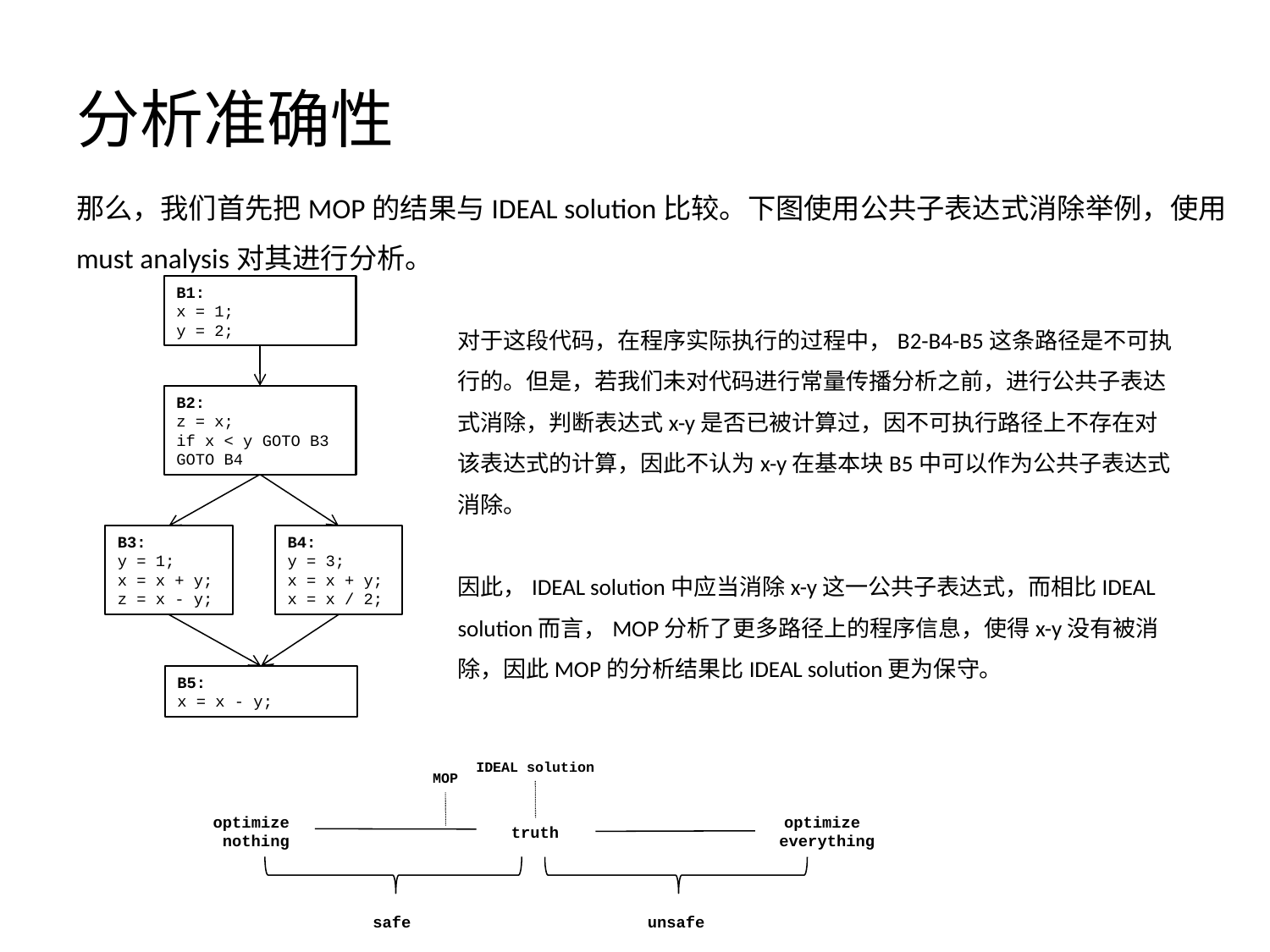

# 分析准确性
那么，我们首先把MOP的结果与IDEAL solution比较。下图使用公共子表达式消除举例，使用must analysis对其进行分析。

B1:
x = 1;
y = 2;
对于这段代码，在程序实际执行的过程中，B2-B4-B5这条路径是不可执行的。但是，若我们未对代码进行常量传播分析之前，进行公共子表达式消除，判断表达式x-y是否已被计算过，因不可执行路径上不存在对该表达式的计算，因此不认为x-y在基本块B5中可以作为公共子表达式消除。

因此，IDEAL solution中应当消除x-y这一公共子表达式，而相比IDEAL solution而言，MOP分析了更多路径上的程序信息，使得x-y没有被消除，因此MOP的分析结果比IDEAL solution更为保守。

B2:
z = x;
if x < y GOTO B3
GOTO B4
B3:
y = 1;
x = x + y;
z = x - y;
B4:
y = 3;
x = x + y;
x = x / 2;
B5:
x = x - y;

IDEAL solution
MOP
optimize
nothing
optimize
everything
truth
safe
unsafe